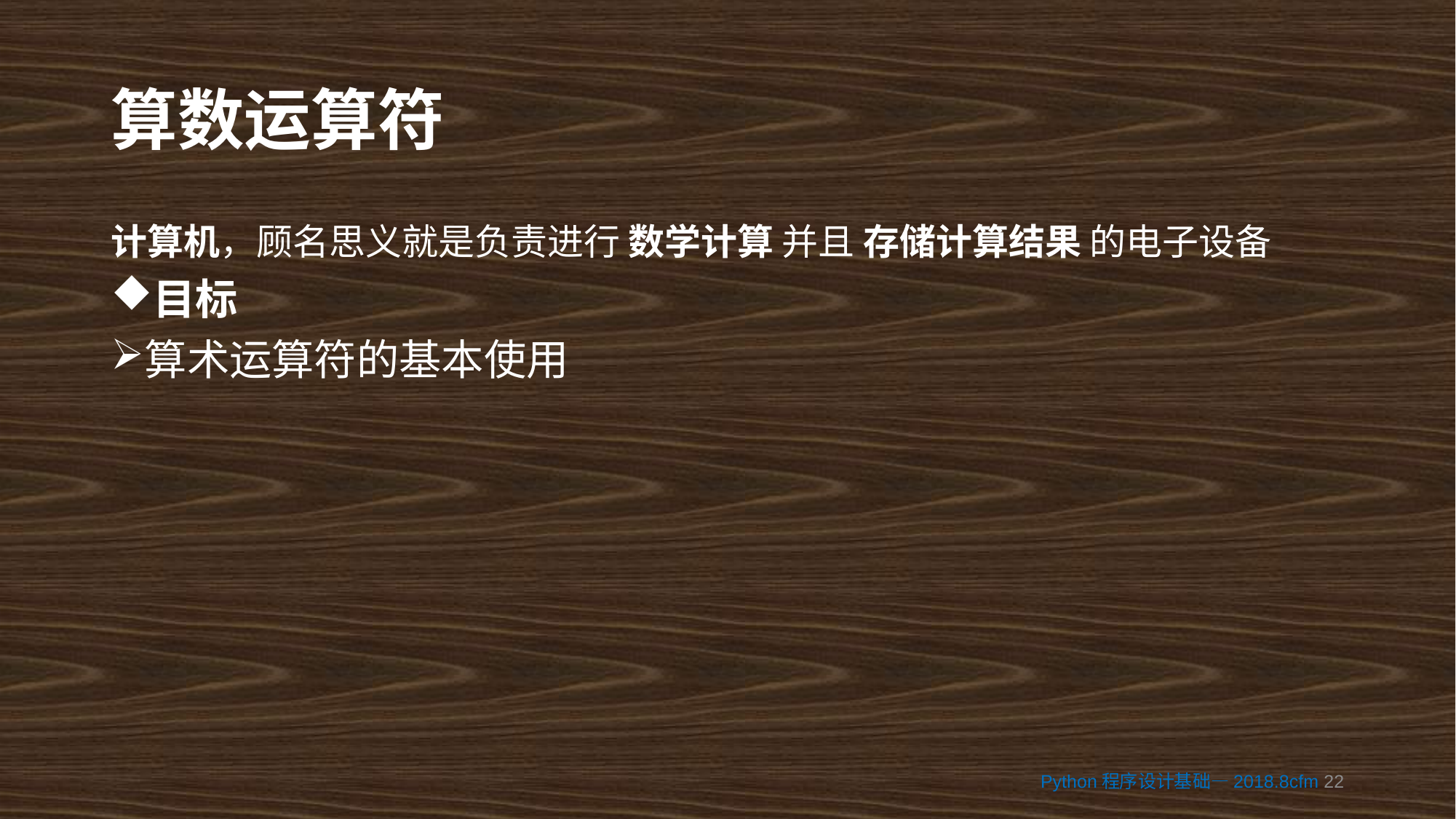

# 算数运算符
计算机，顾名思义就是负责进行 数学计算 并且 存储计算结果 的电子设备
目标
算术运算符的基本使用

Python程序设计基础—2018.8cfm 22